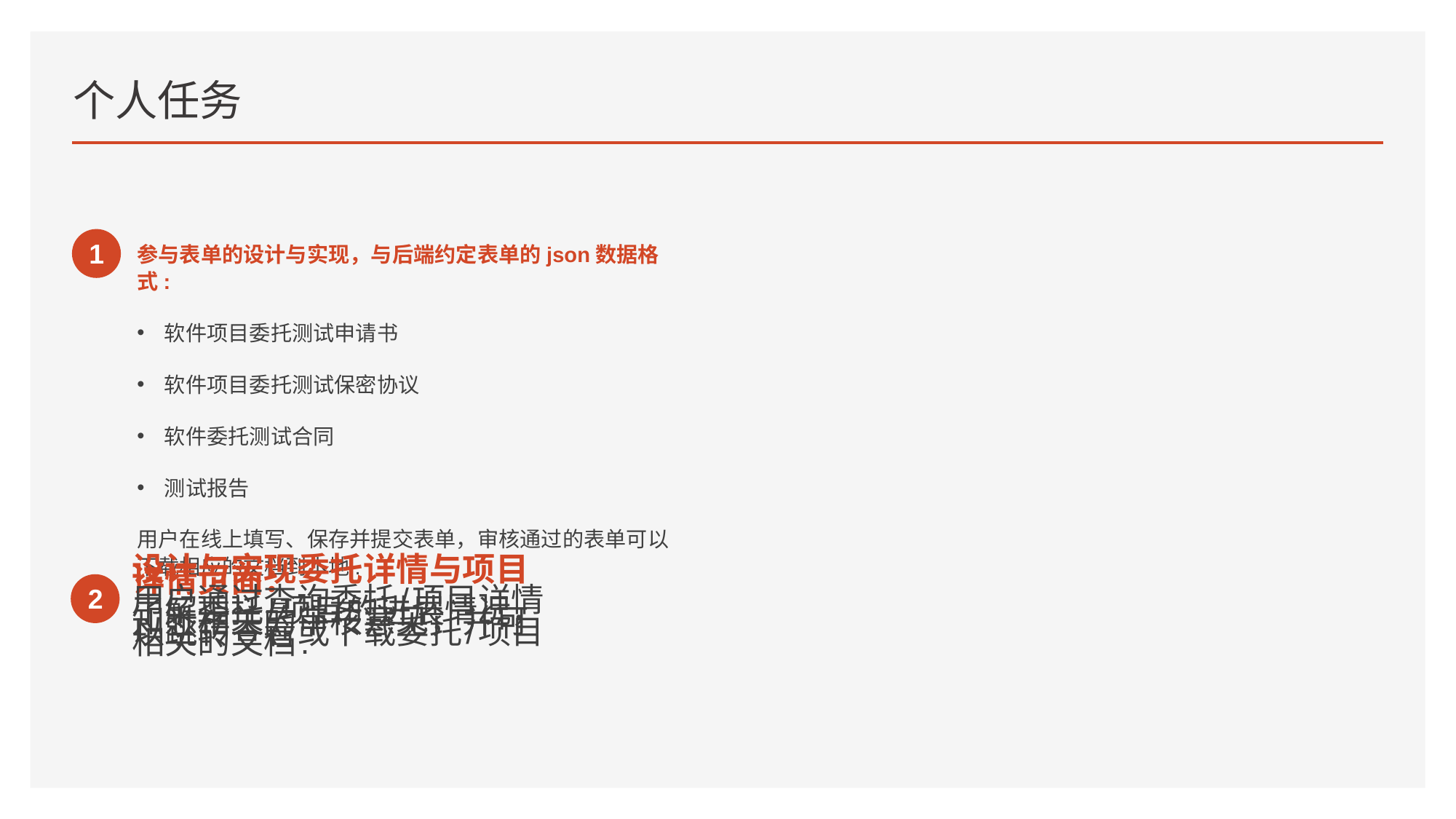

# 个人任务

1
参与表单的设计与实现，与后端约定表单的json数据格式:
软件项目委托测试申请书
软件项目委托测试保密协议
软件委托测试合同
测试报告
用户在线上填写、保存并提交表单，审核通过的表单可以下载相应的文档到本地.

设计与实现委托详情与项目详情页面：
用户通过查询委托/项目详情了解委托/项目的进展情况，知悉相关的审核意见，并可以跳转查看或下载委托/项目相关的文档.

2